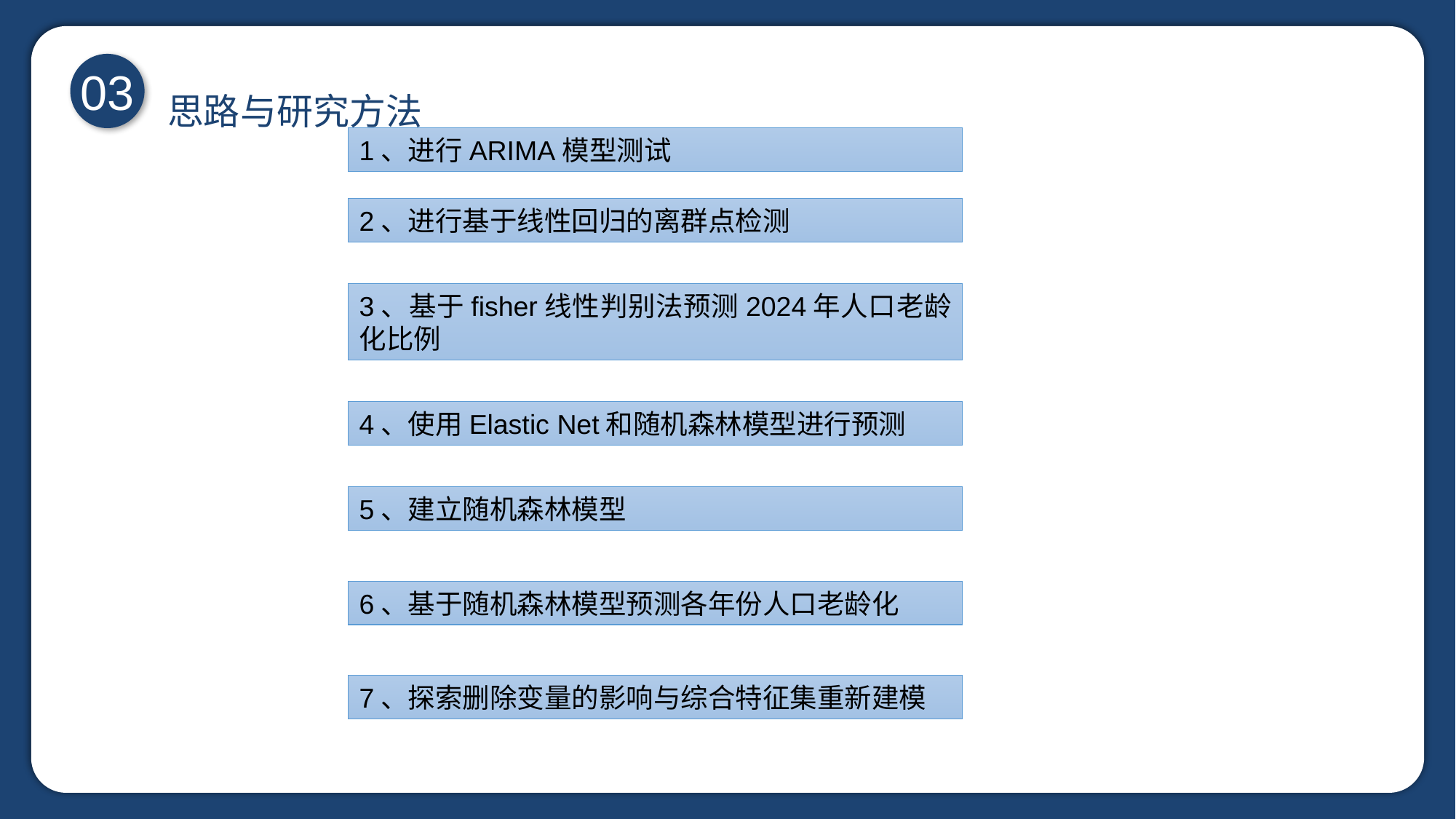

思路与研究方法

03
1、进行ARIMA模型测试
2、进行基于线性回归的离群点检测
3、基于fisher线性判别法预测2024年人口老龄化比例
4、使用Elastic Net和随机森林模型进行预测
5、建立随机森林模型
6、基于随机森林模型预测各年份人口老龄化
7、探索删除变量的影响与综合特征集重新建模